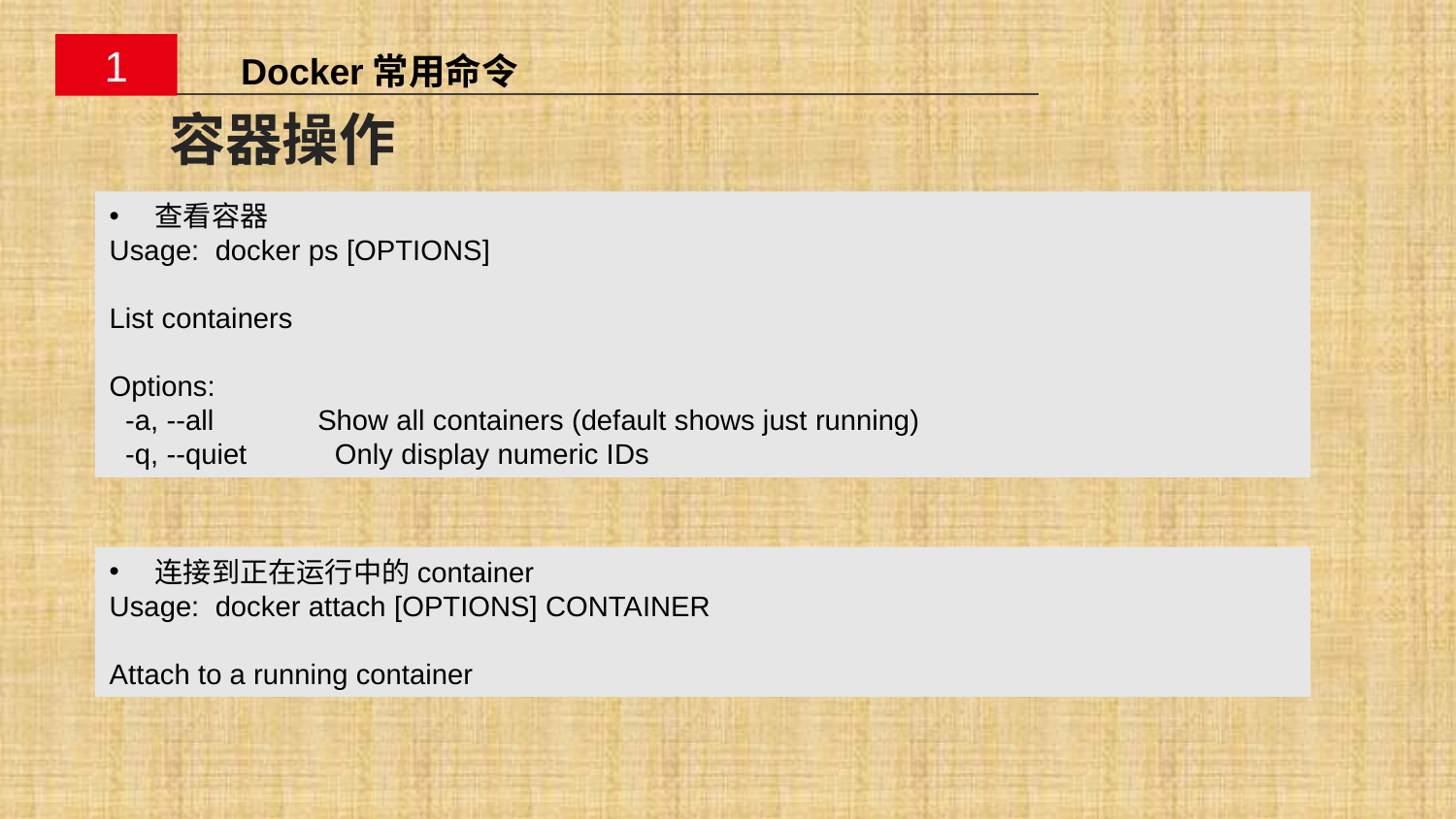

1
Docker常用命令
# 容器操作
查看容器
Usage:  docker ps [OPTIONS]

List containers

Options:
  -a, --all             Show all containers (default shows just running)
  -q, --quiet           Only display numeric IDs
连接到正在运行中的container
Usage:  docker attach [OPTIONS] CONTAINER

Attach to a running container